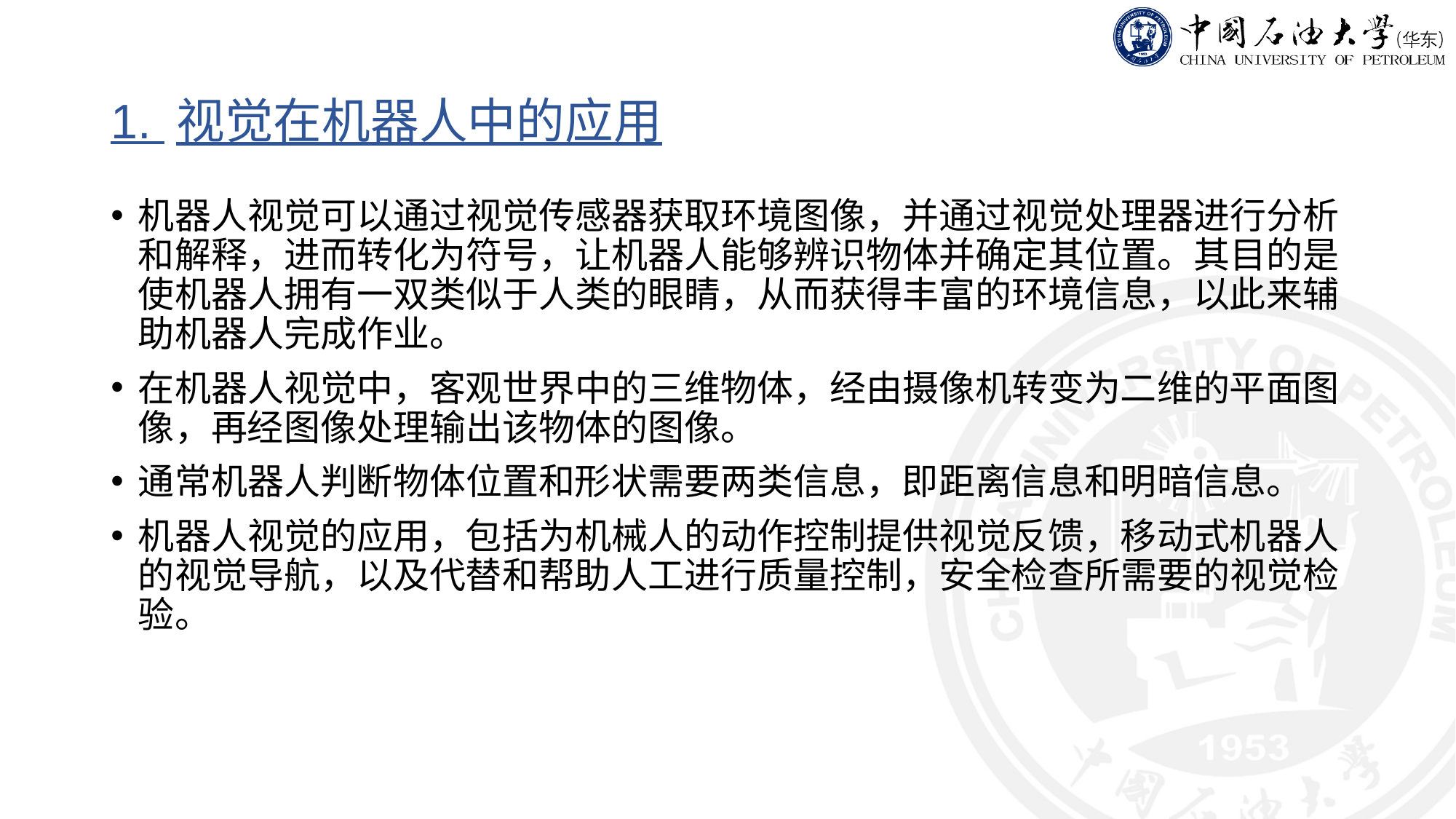

# 1. 视觉在机器人中的应用
机器人视觉可以通过视觉传感器获取环境图像，并通过视觉处理器进行分析和解释，进而转化为符号，让机器人能够辨识物体并确定其位置。其目的是使机器人拥有一双类似于人类的眼睛，从而获得丰富的环境信息，以此来辅助机器人完成作业。
在机器人视觉中，客观世界中的三维物体，经由摄像机转变为二维的平面图像，再经图像处理输出该物体的图像。
通常机器人判断物体位置和形状需要两类信息，即距离信息和明暗信息。
机器人视觉的应用，包括为机械人的动作控制提供视觉反馈，移动式机器人的视觉导航，以及代替和帮助人工进行质量控制，安全检查所需要的视觉检验。